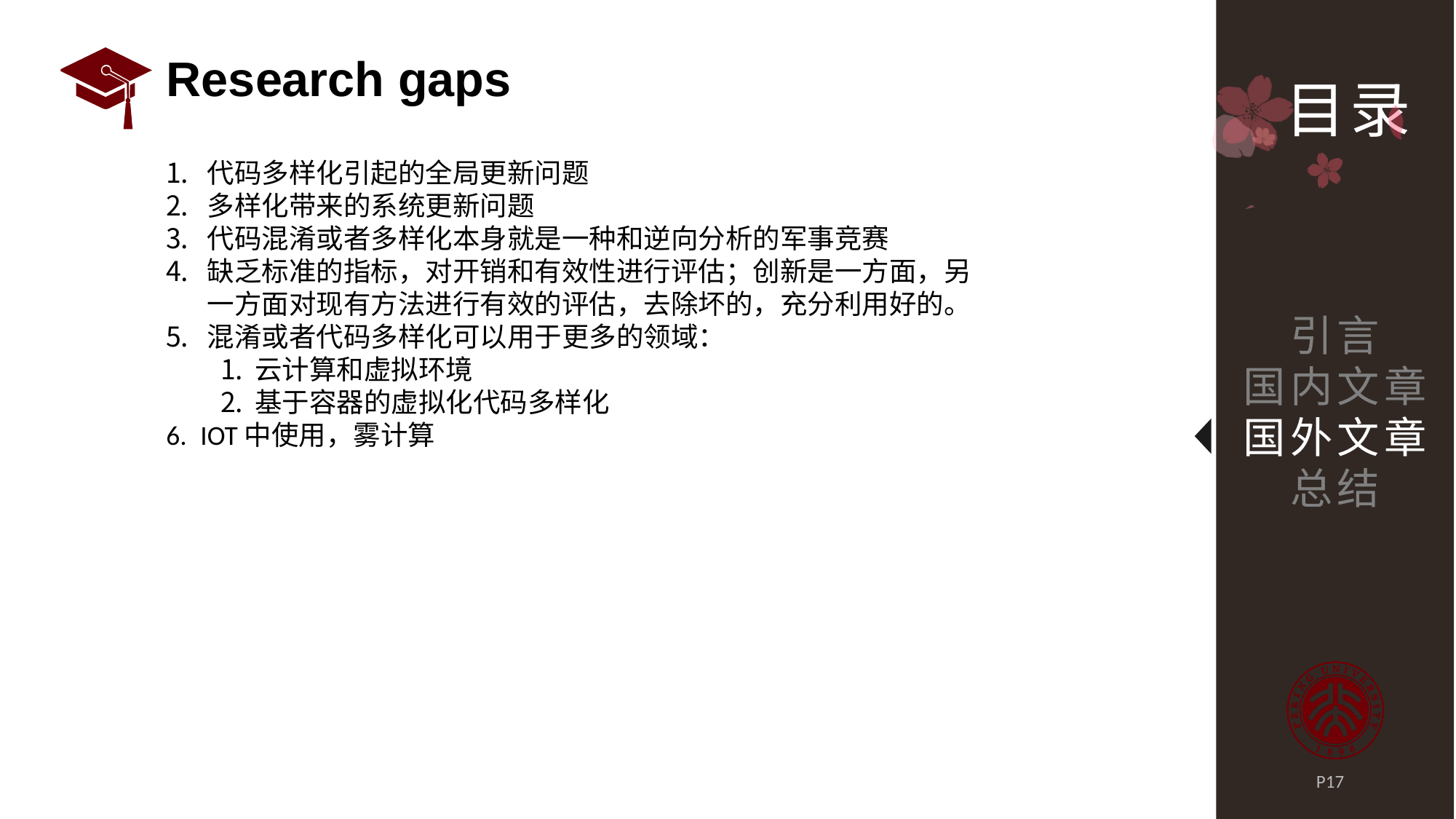

# Research gaps
代码多样化引起的全局更新问题
多样化带来的系统更新问题
代码混淆或者多样化本身就是一种和逆向分析的军事竞赛
缺乏标准的指标，对开销和有效性进行评估；创新是一方面，另一方面对现有方法进行有效的评估，去除坏的，充分利用好的。
混淆或者代码多样化可以用于更多的领域：
云计算和虚拟环境
基于容器的虚拟化代码多样化
IOT中使用，雾计算
P17